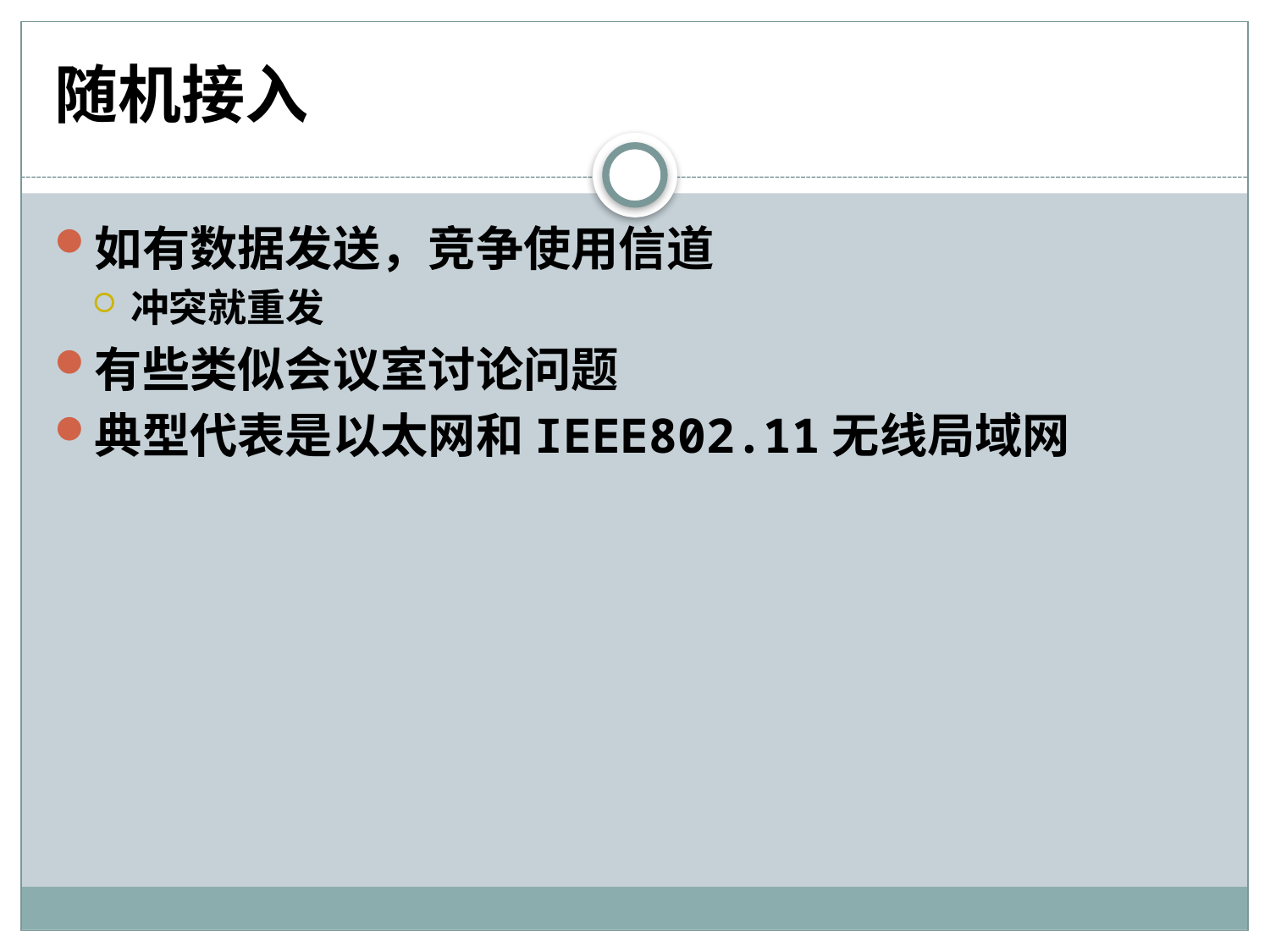

# 随机接入
如有数据发送，竞争使用信道
冲突就重发
有些类似会议室讨论问题
典型代表是以太网和IEEE802.11无线局域网